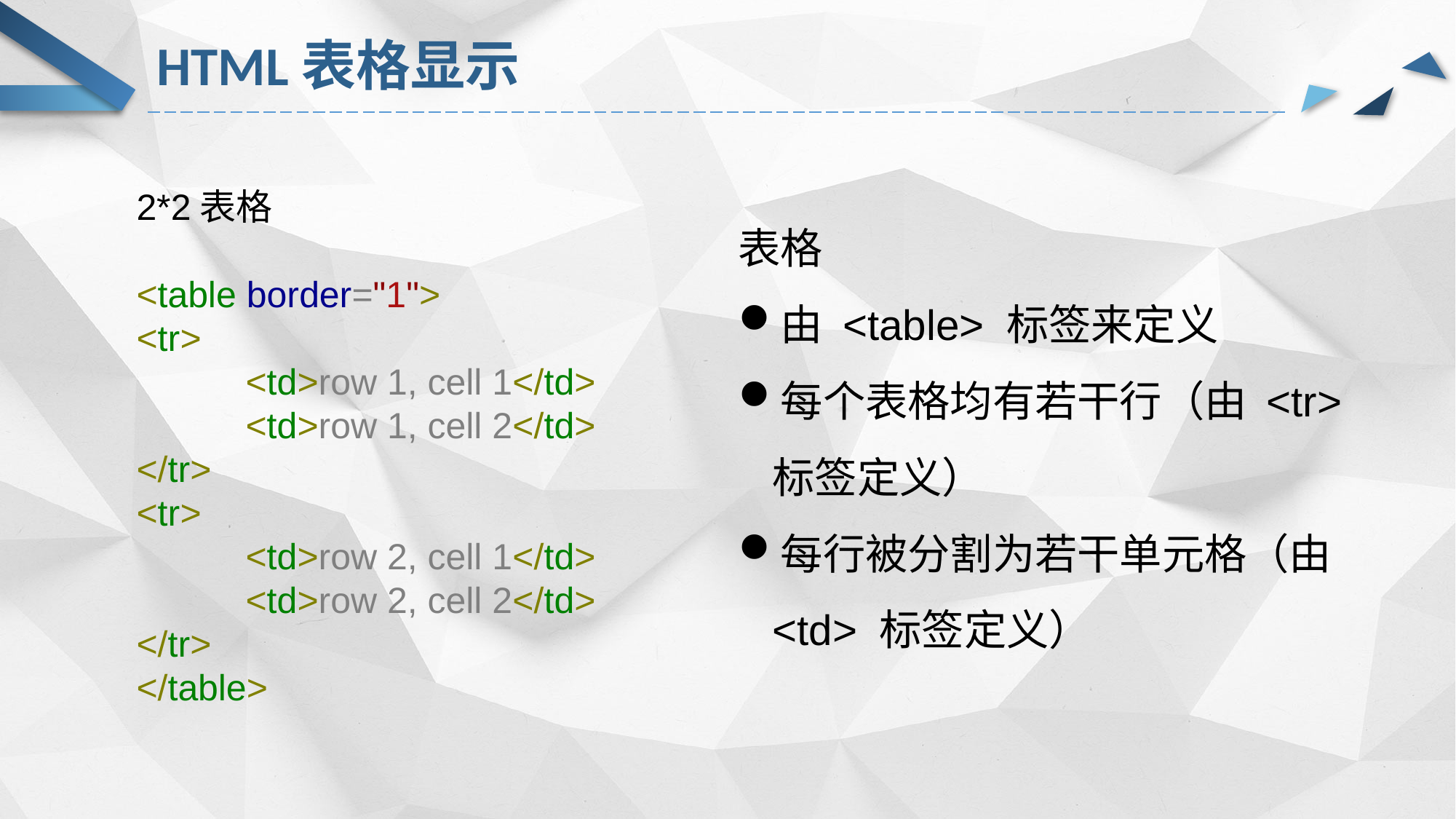

# HTML表格显示
2*2表格

<table border="1">
<tr>
	<td>row 1, cell 1</td>
	<td>row 1, cell 2</td>
</tr>
<tr>
	<td>row 2, cell 1</td>
	<td>row 2, cell 2</td>
</tr>
</table>
表格
由 <table> 标签来定义
每个表格均有若干行（由 <tr> 标签定义）
每行被分割为若干单元格（由 <td> 标签定义）